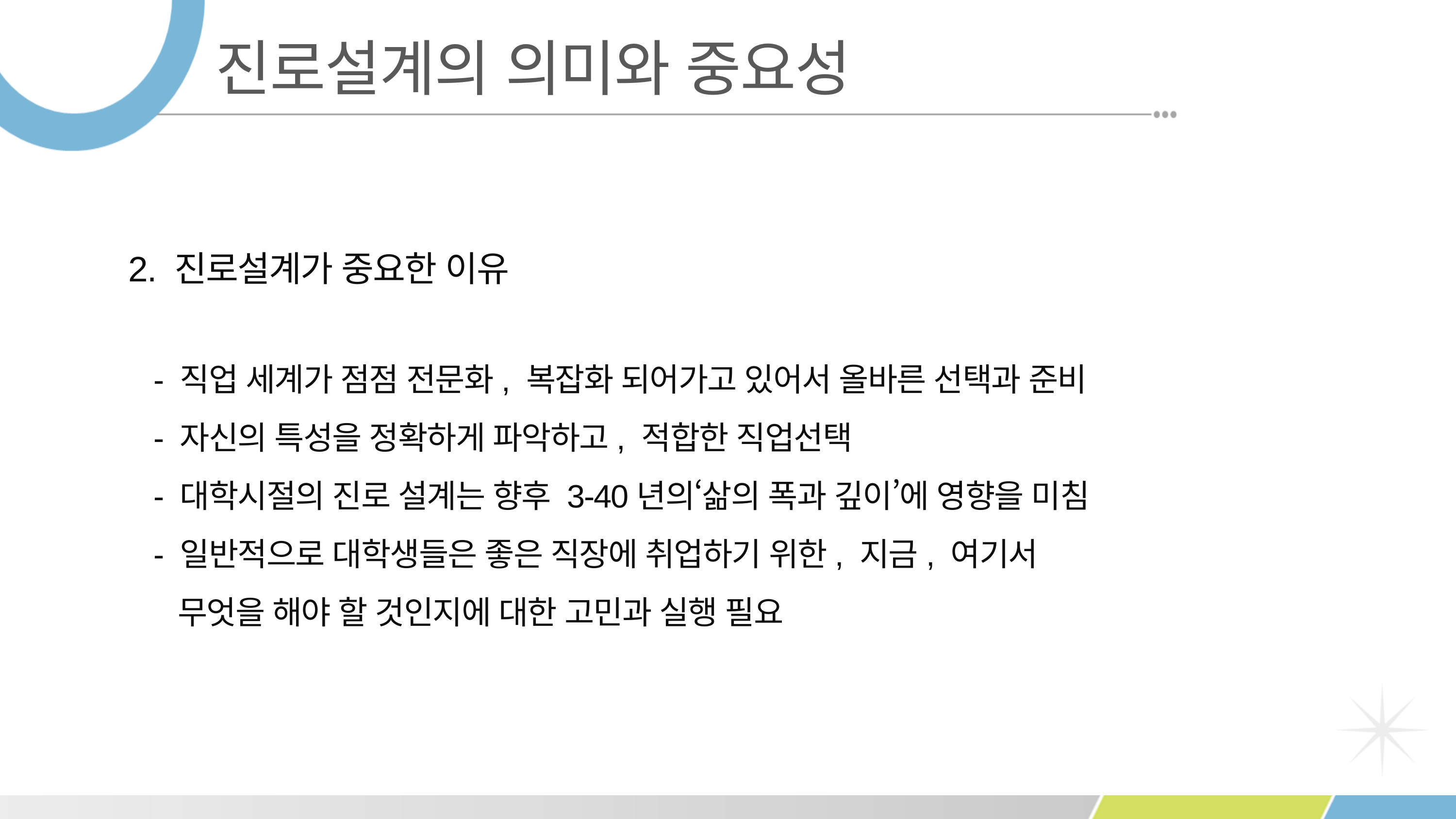

진로설계의 의미와 중요성
2. 진로설계가 중요한 이유

   - 직업 세계가 점점 전문화, 복잡화 되어가고 있어서 올바른 선택과 준비
   - 자신의 특성을 정확하게 파악하고, 적합한 직업선택
   - 대학시절의 진로 설계는 향후 3-40년의‘삶의 폭과 깊이’에 영향을 미침
   - 일반적으로 대학생들은 좋은 직장에 취업하기 위한, 지금, 여기서
     무엇을 해야 할 것인지에 대한 고민과 실행 필요